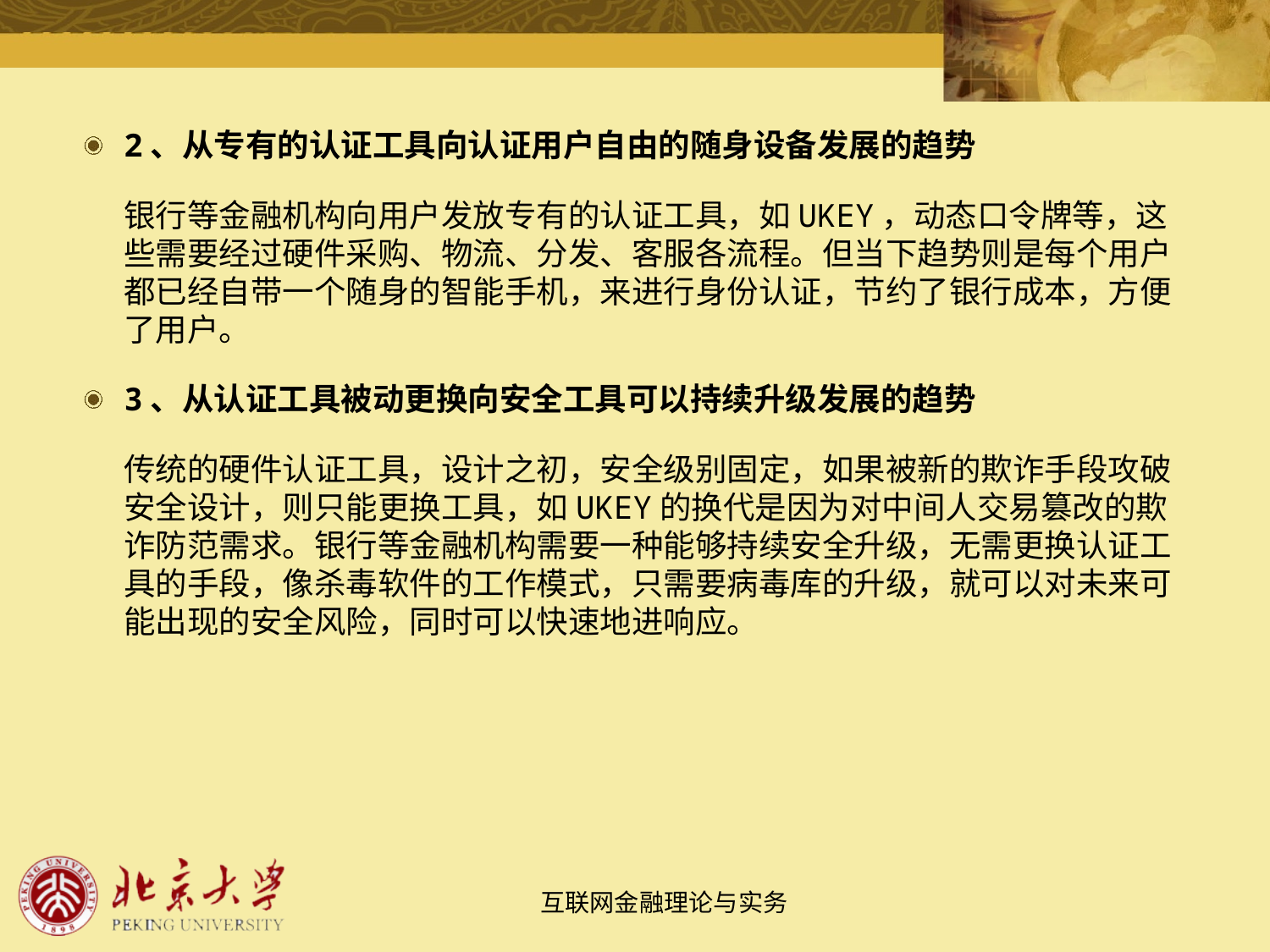

2、从专有的认证工具向认证用户自由的随身设备发展的趋势
银行等金融机构向用户发放专有的认证工具，如UKEY，动态口令牌等，这些需要经过硬件采购、物流、分发、客服各流程。但当下趋势则是每个用户都已经自带一个随身的智能手机，来进行身份认证，节约了银行成本，方便了用户。
3、从认证工具被动更换向安全工具可以持续升级发展的趋势
传统的硬件认证工具，设计之初，安全级别固定，如果被新的欺诈手段攻破安全设计，则只能更换工具，如UKEY的换代是因为对中间人交易篡改的欺诈防范需求。银行等金融机构需要一种能够持续安全升级，无需更换认证工具的手段，像杀毒软件的工作模式，只需要病毒库的升级，就可以对未来可能出现的安全风险，同时可以快速地进响应。